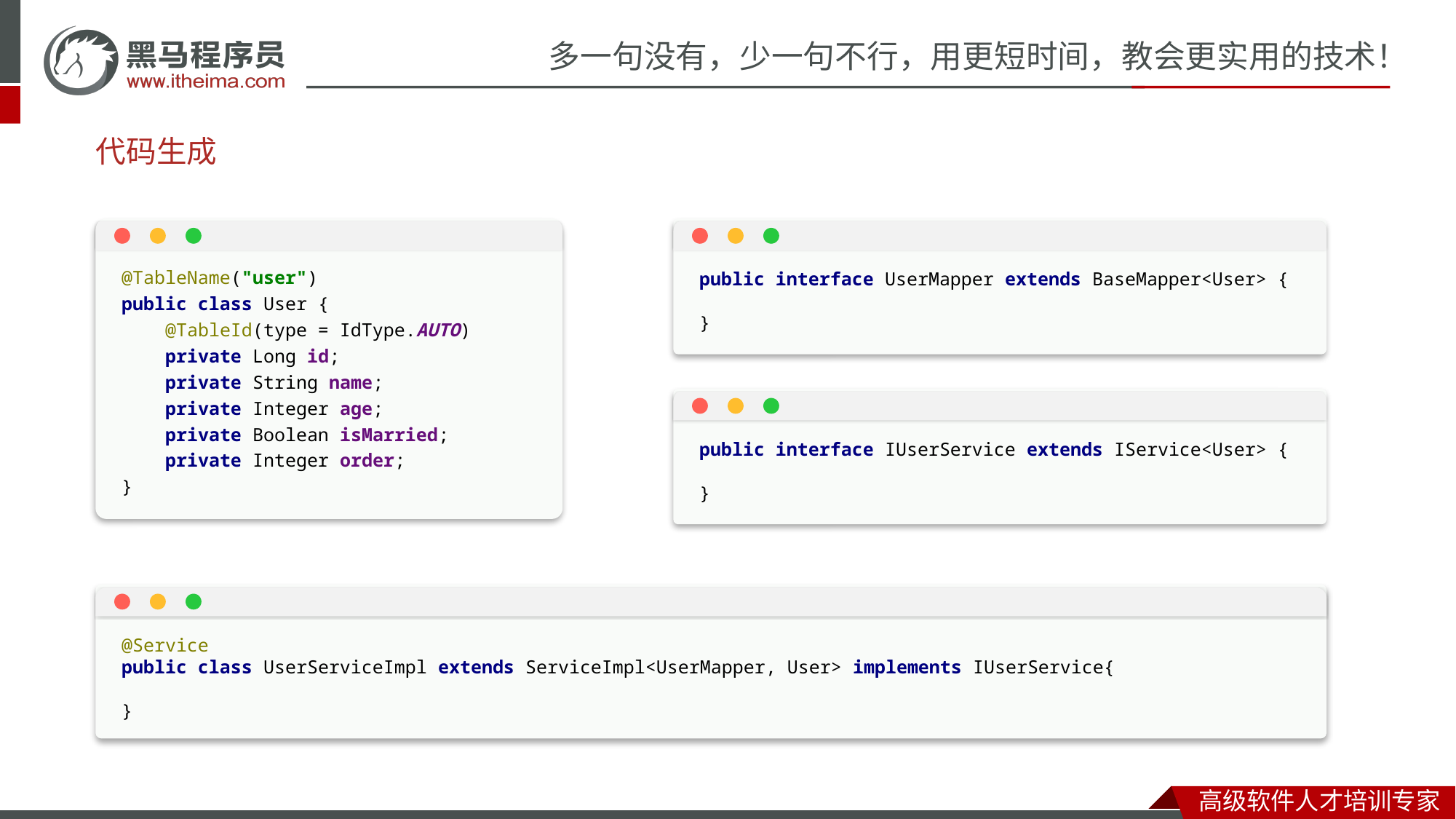

# 代码生成

@TableName("user")
public class User {
    @TableId(type = IdType.AUTO)
    private Long id;
    private String name;
    private Integer age;
    private Boolean isMarried;
    private Integer order;
}

public interface UserMapper extends BaseMapper<User> {
}

public interface IUserService extends IService<User> {
}

@Service
public class UserServiceImpl extends ServiceImpl<UserMapper, User> implements IUserService{
}